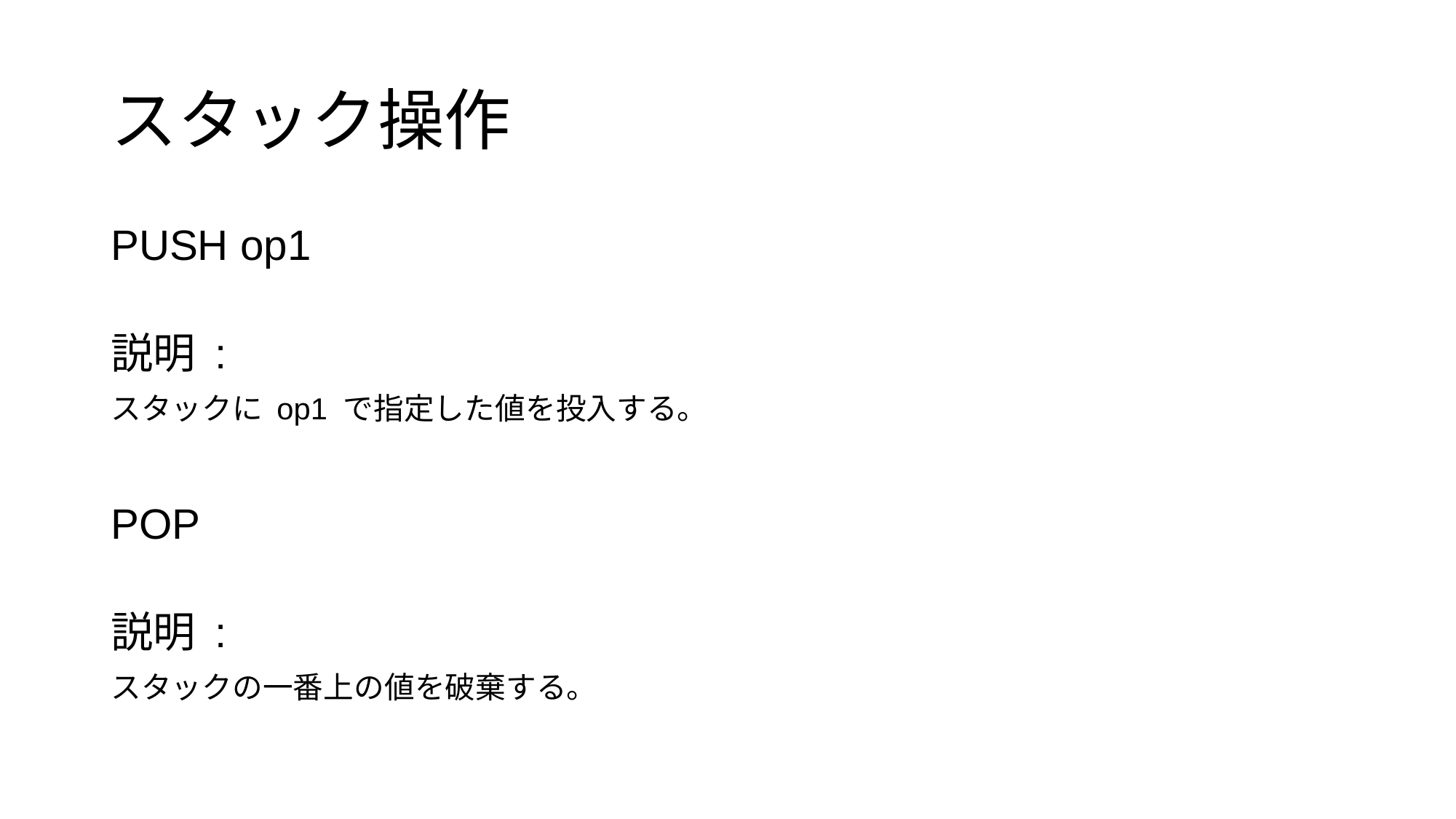

# スタック操作
PUSH op1

説明 :
スタックに op1 で指定した値を投入する。

POP

説明 :
スタックの一番上の値を破棄する。